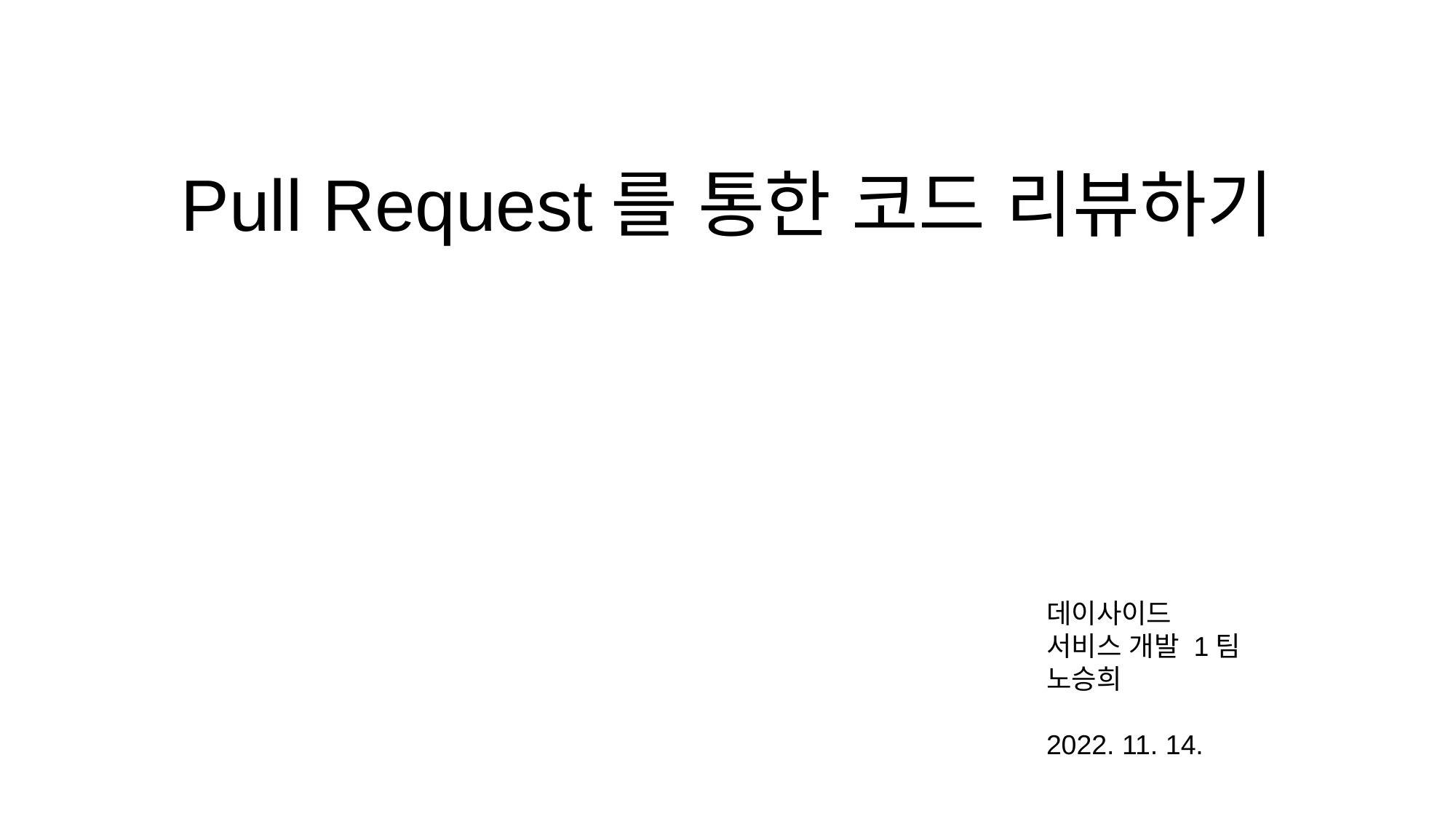

Pull Request를 통한 코드 리뷰하기
데이사이드
서비스 개발 1팀
노승희

2022. 11. 14.